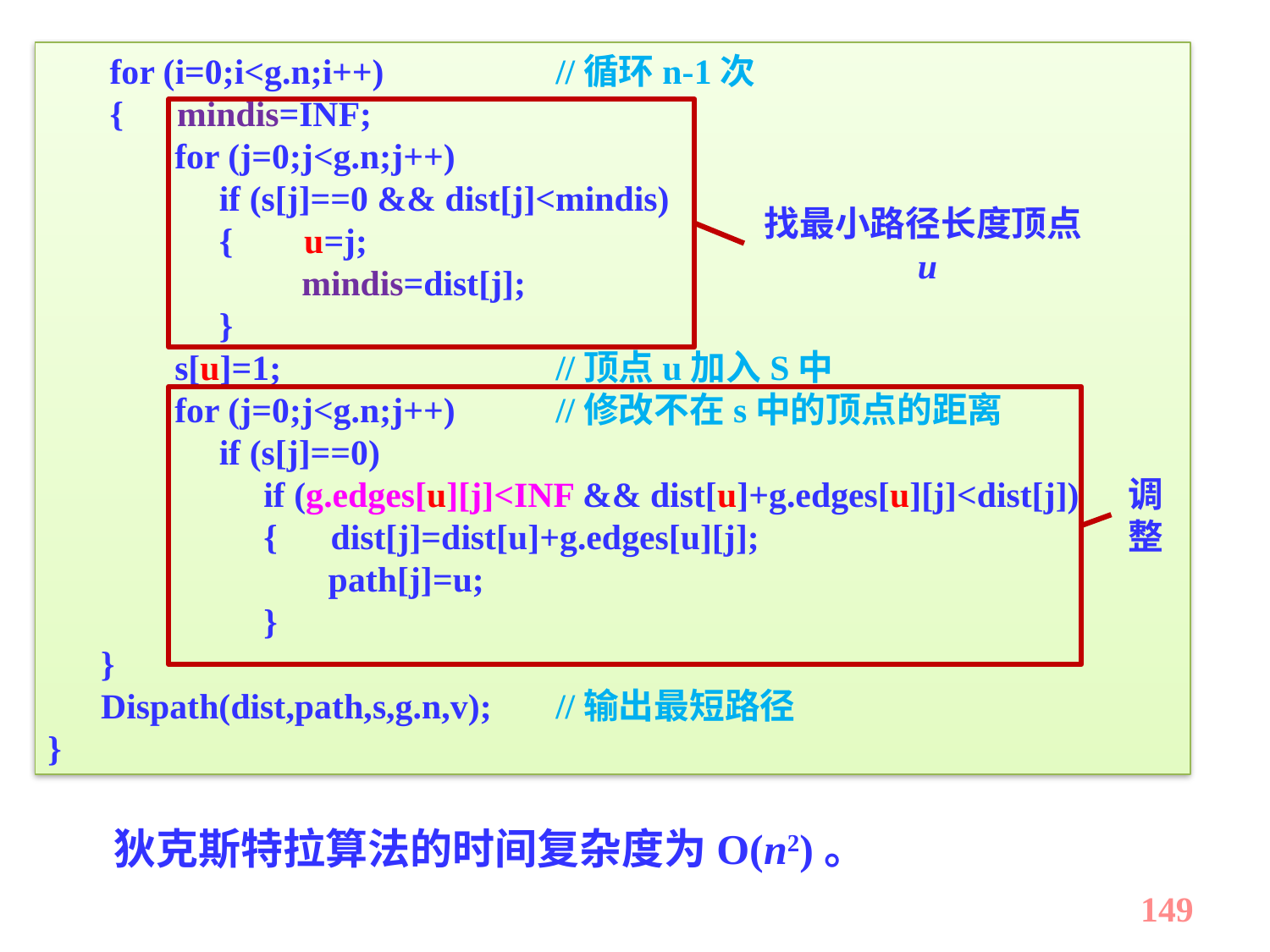

for (i=0;i<g.n;i++)	 	//循环n-1次
       {      mindis=INF;
	for (j=0;j<g.n;j++)
	     if (s[j]==0 && dist[j]<mindis)
	     {        u=j;
		mindis=dist[j];
	     }
	s[u]=1;			//顶点u加入S中
	for (j=0;j<g.n;j++)	//修改不在s中的顶点的距离
	     if (s[j]==0)
	          if (g.edges[u][j]<INF && dist[u]+g.edges[u][j]<dist[j])
	          {      dist[j]=dist[u]+g.edges[u][j];
	   	   path[j]=u;
	          }
      }
      Dispath(dist,path,s,g.n,v);	//输出最短路径
}

找最小路径长度顶点u

调
整
狄克斯特拉算法的时间复杂度为O(n2)。
149